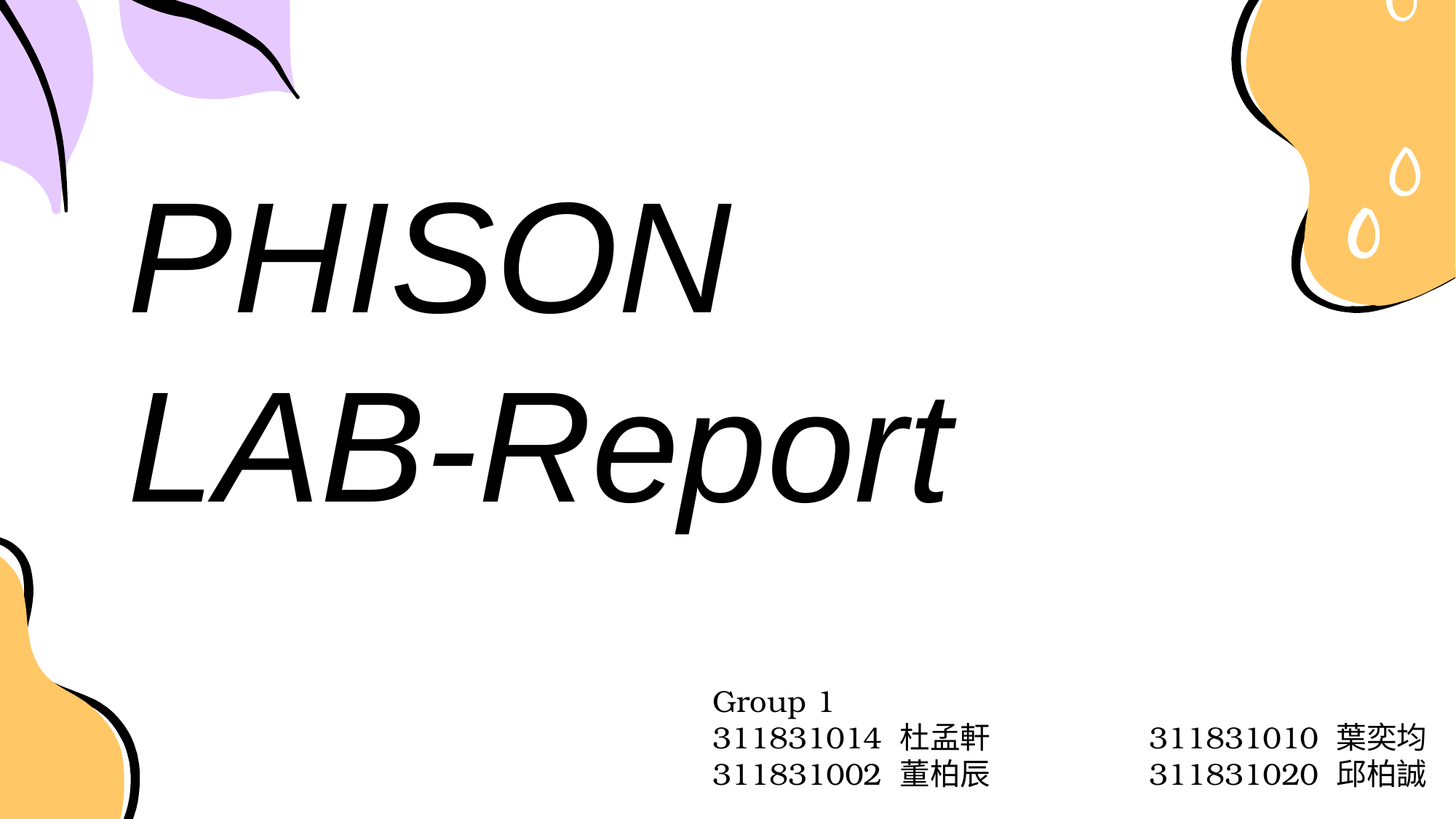

# PHISON LAB-Report
Group 1
311831014 杜孟軒		311831010 葉奕均
311831002 董柏辰		311831020 邱柏誠